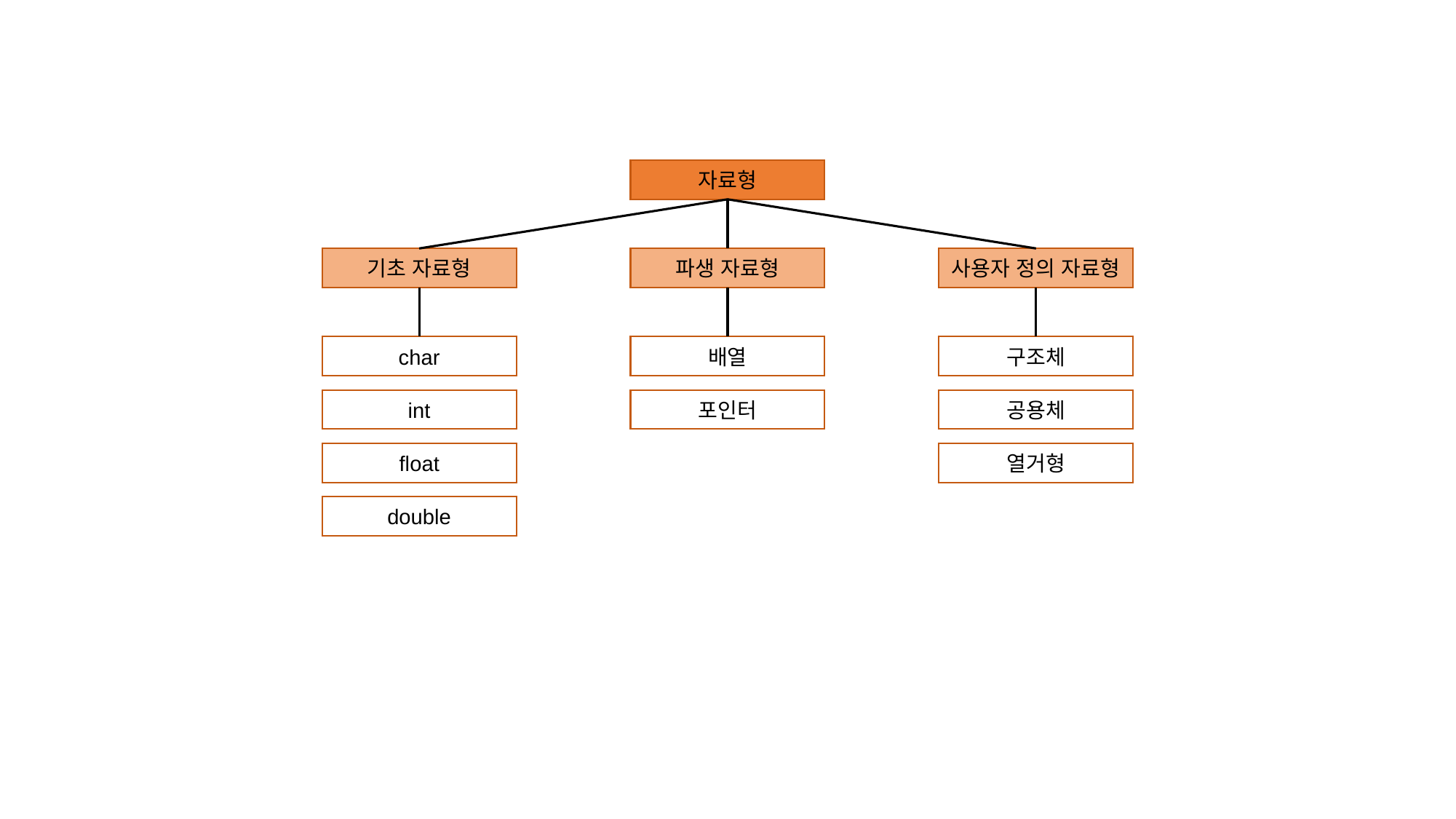

자료형
기초 자료형
파생 자료형
사용자 정의 자료형
char
배열
구조체
int
포인터
공용체
float
열거형
double